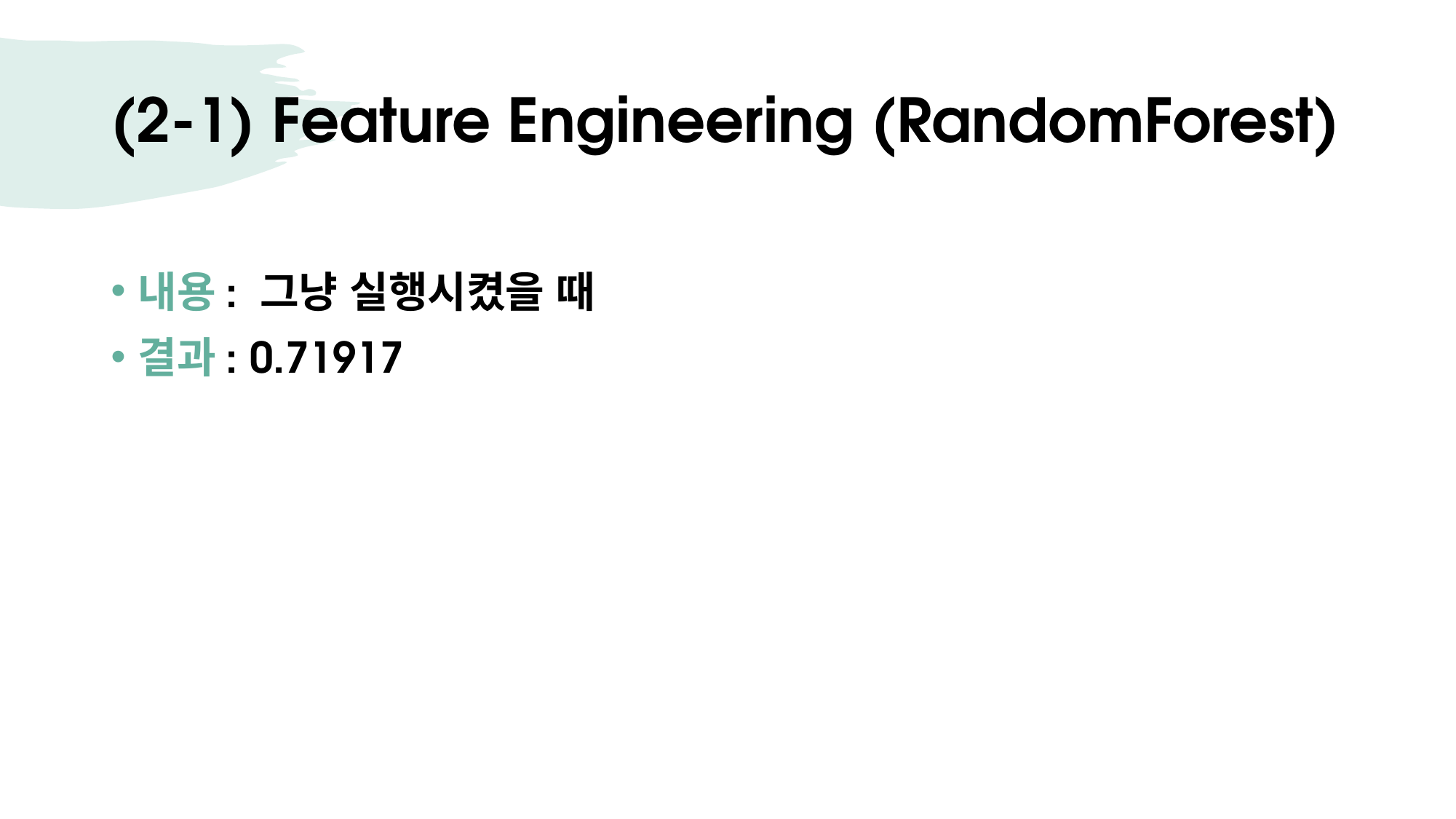

# (2-1) Feature Engineering (RandomForest)
내용: 그냥 실행시켰을 때
결과: 0.71917